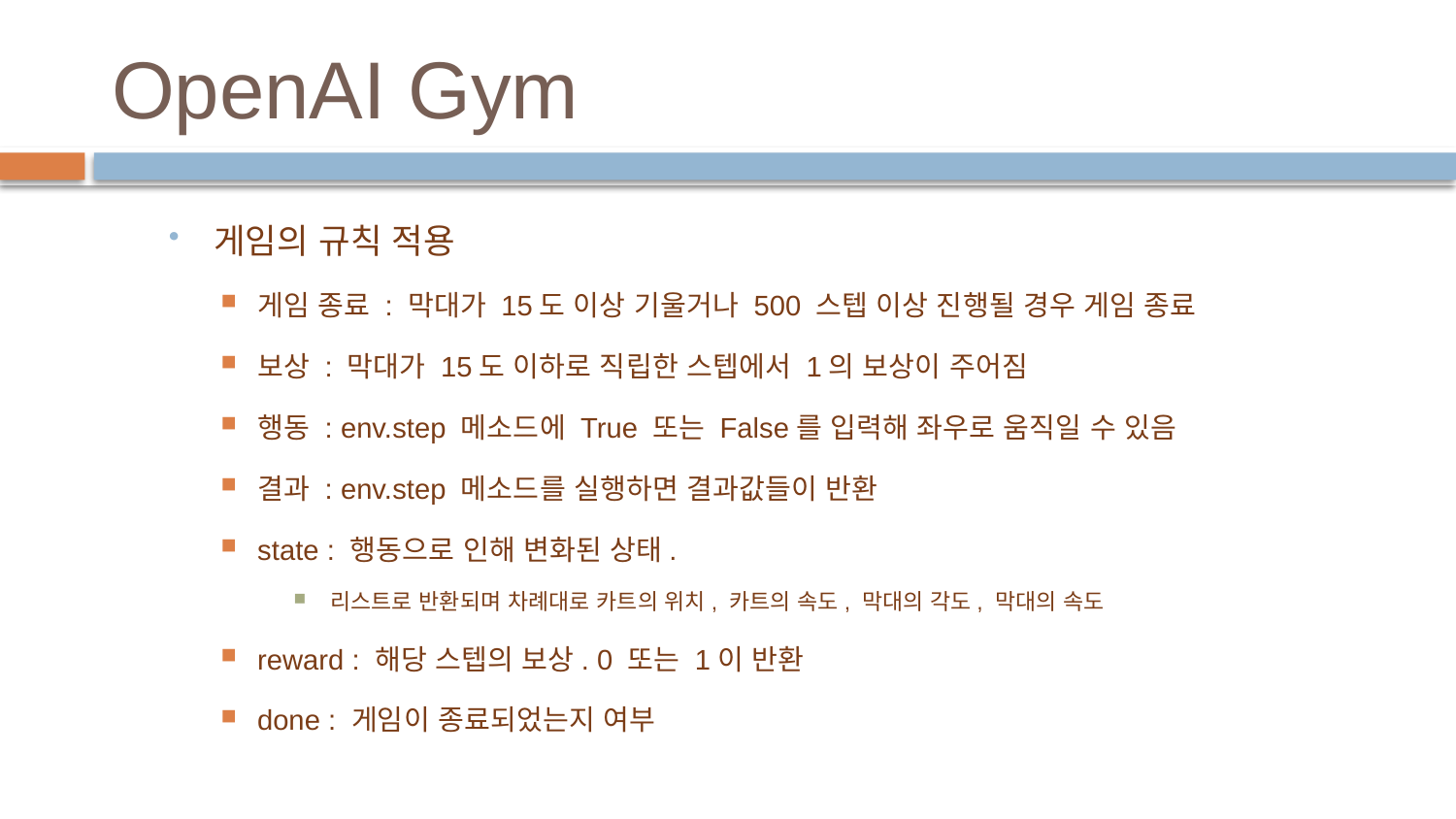

# OpenAI Gym
게임의 규칙 적용
게임 종료 : 막대가 15도 이상 기울거나 500 스텝 이상 진행될 경우 게임 종료
보상 : 막대가 15도 이하로 직립한 스텝에서 1의 보상이 주어짐
행동 : env.step 메소드에 True 또는 False를 입력해 좌우로 움직일 수 있음
결과 : env.step 메소드를 실행하면 결과값들이 반환
state : 행동으로 인해 변화된 상태.
리스트로 반환되며 차례대로 카트의 위치, 카트의 속도, 막대의 각도, 막대의 속도
reward : 해당 스텝의 보상. 0 또는 1이 반환
done : 게임이 종료되었는지 여부